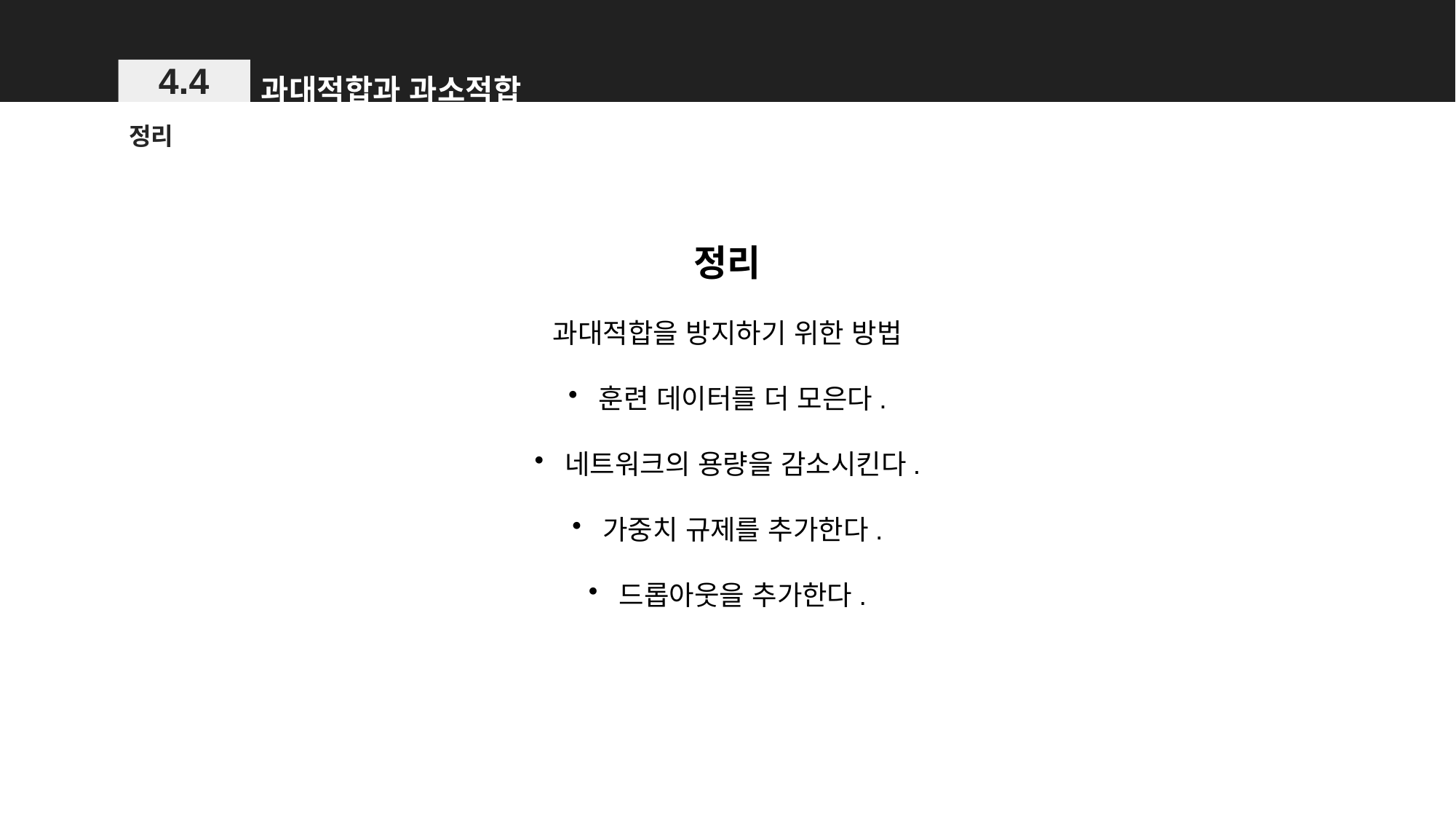

과대적합과 과소적합
4.4

정리
정리

과대적합을 방지하기 위한 방법

훈련 데이터를 더 모은다.

네트워크의 용량을 감소시킨다.

가중치 규제를 추가한다.

드롭아웃을 추가한다.